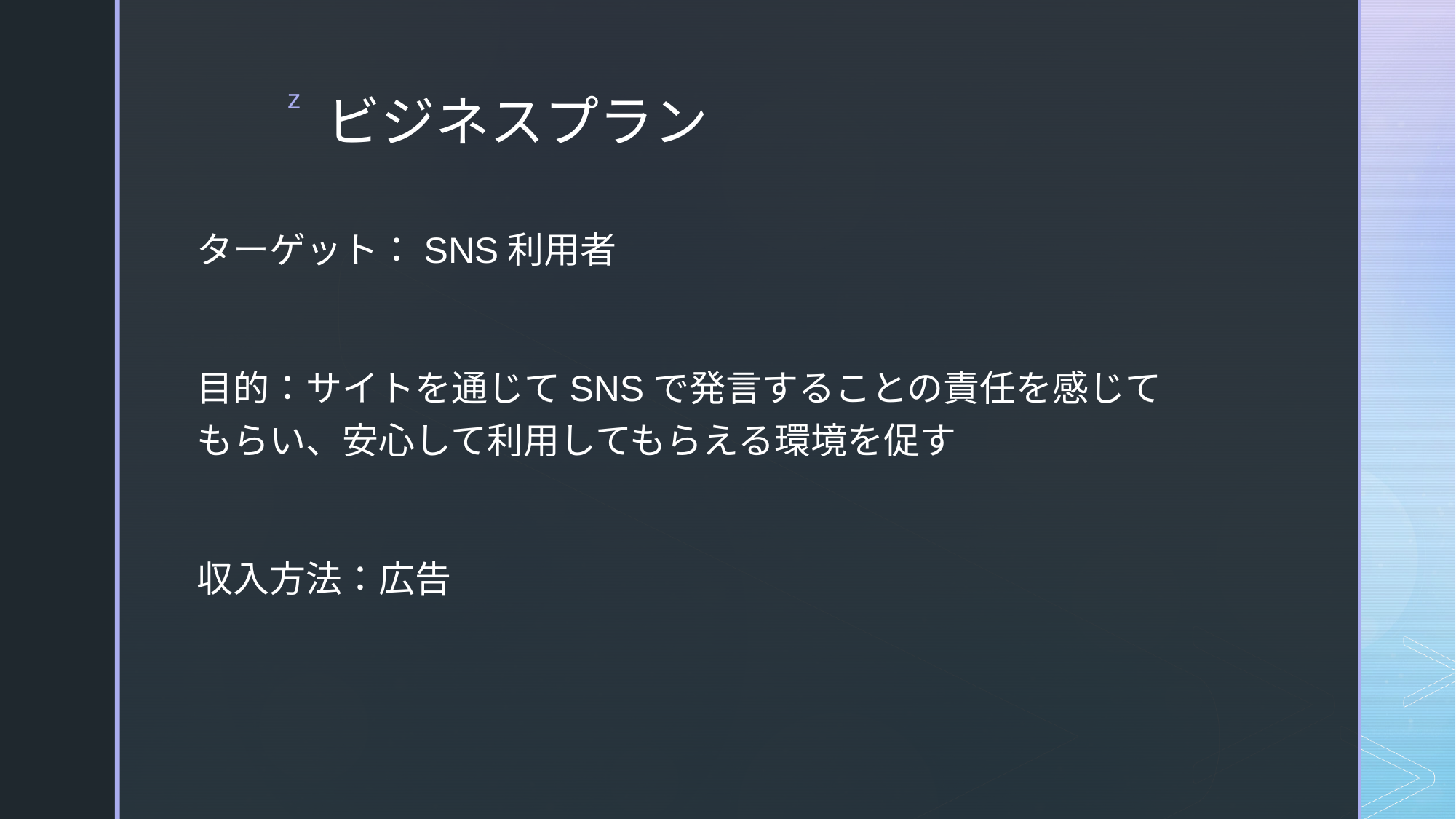

# ビジネスプラン
ターゲット：SNS利用者

目的：サイトを通じてSNSで発言することの責任を感じてもらい、安心して利用してもらえる環境を促す

収入方法：広告